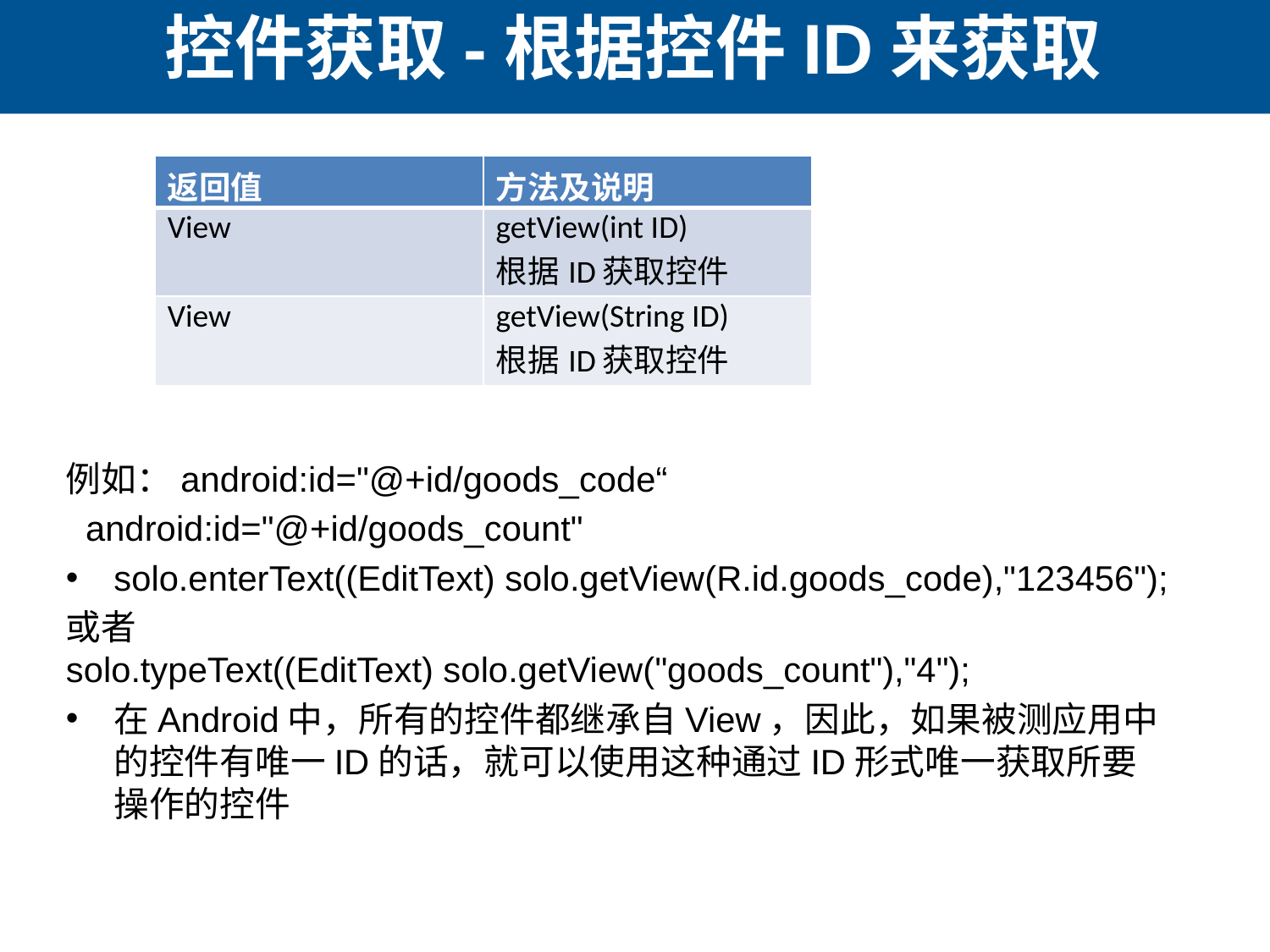

# 控件获取-根据控件ID来获取
| 返回值 | 方法及说明 |
| --- | --- |
| View | getView(int ID) 根据ID获取控件 |
| View | getView(String ID) 根据ID获取控件 |
例如：android:id="@+id/goods_code“
  android:id="@+id/goods_count"
solo.enterText((EditText) solo.getView(R.id.goods_code),"123456");
或者
solo.typeText((EditText) solo.getView("goods_count"),"4");
在Android中，所有的控件都继承自View，因此，如果被测应用中的控件有唯一ID的话，就可以使用这种通过ID形式唯一获取所要操作的控件